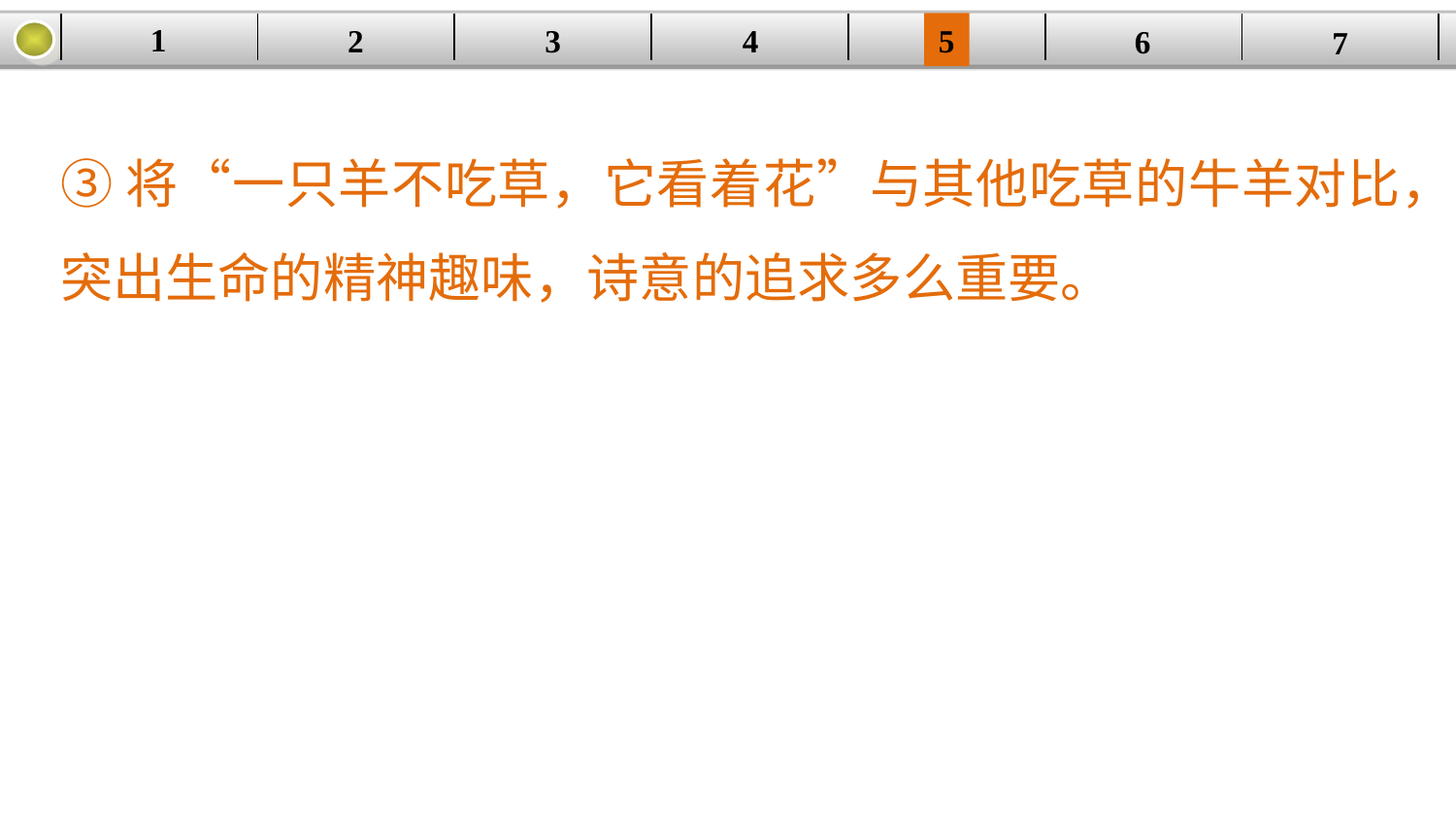

1
5
3
2
|  |  |  |  |  |  |  |
| --- | --- | --- | --- | --- | --- | --- |
4
6
7

③将“一只羊不吃草，它看着花”与其他吃草的牛羊对比，突出生命的精神趣味，诗意的追求多么重要。